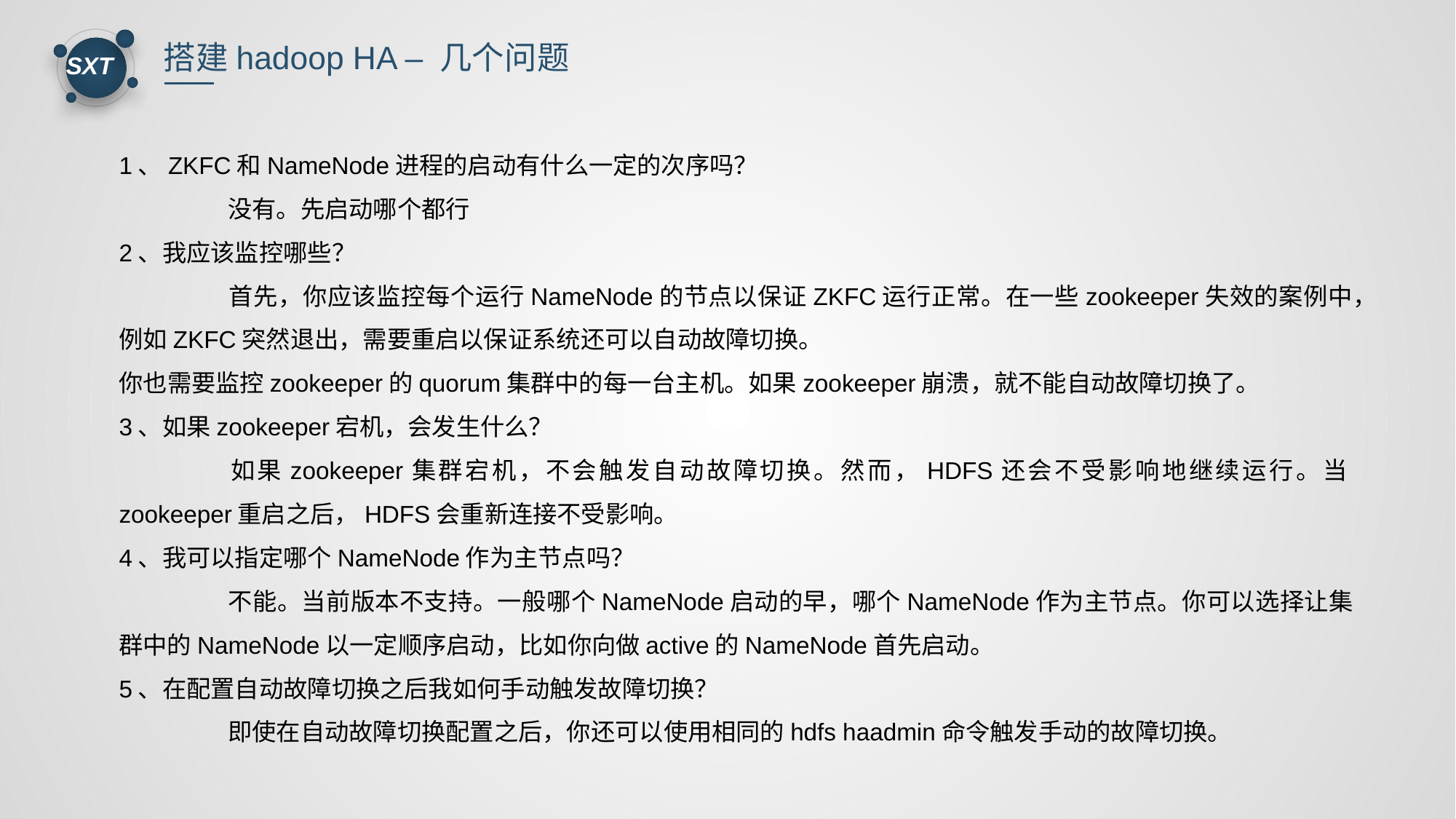

搭建hadoop HA – 几个问题
1、ZKFC和NameNode进程的启动有什么一定的次序吗？
	没有。先启动哪个都行
2、我应该监控哪些？
	首先，你应该监控每个运行NameNode的节点以保证ZKFC运行正常。在一些zookeeper失效的案例中，例如ZKFC突然退出，需要重启以保证系统还可以自动故障切换。
你也需要监控zookeeper的quorum集群中的每一台主机。如果zookeeper崩溃，就不能自动故障切换了。
3、如果zookeeper宕机，会发生什么？
	如果zookeeper集群宕机，不会触发自动故障切换。然而，HDFS还会不受影响地继续运行。当zookeeper重启之后，HDFS会重新连接不受影响。
4、我可以指定哪个NameNode作为主节点吗？
	不能。当前版本不支持。一般哪个NameNode启动的早，哪个NameNode作为主节点。你可以选择让集群中的NameNode以一定顺序启动，比如你向做active的NameNode首先启动。
5、在配置自动故障切换之后我如何手动触发故障切换？
	即使在自动故障切换配置之后，你还可以使用相同的hdfs haadmin命令触发手动的故障切换。